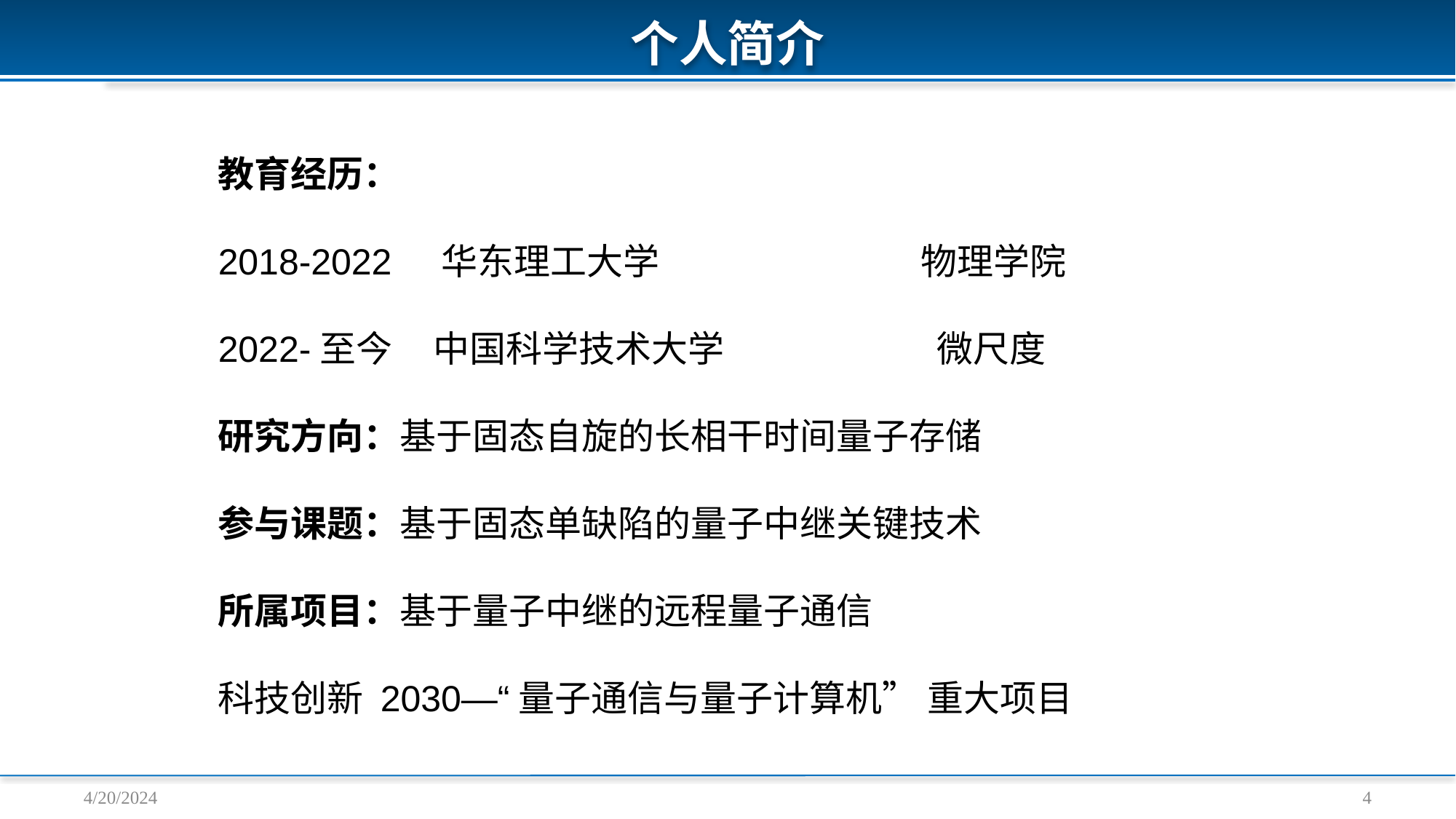

# 个人简介
教育经历：
2018-2022    华东理工大学                                物理学院
2022-至今     中国科学技术大学                          微尺度
研究方向：基于固态自旋的长相干时间量子存储
参与课题：基于固态单缺陷的量子中继关键技术
所属项目：基于量子中继的远程量子通信
科技创新 2030—“量子通信与量子计算机” 重大项目
4
4/20/2024